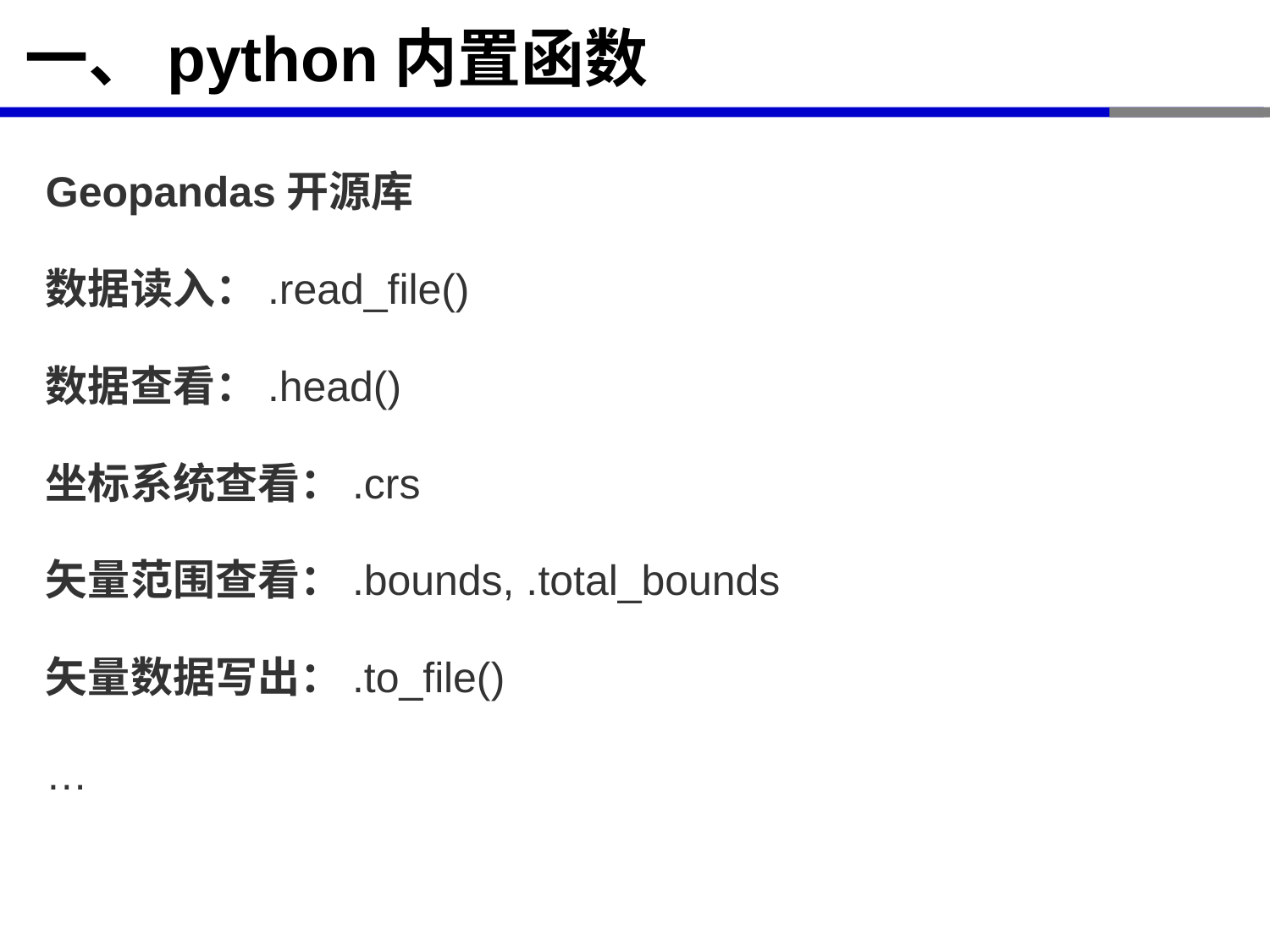

# 一、python内置函数
Geopandas开源库
数据读入：.read_file()
数据查看：.head()
坐标系统查看：.crs
矢量范围查看：.bounds, .total_bounds
矢量数据写出：.to_file()
…